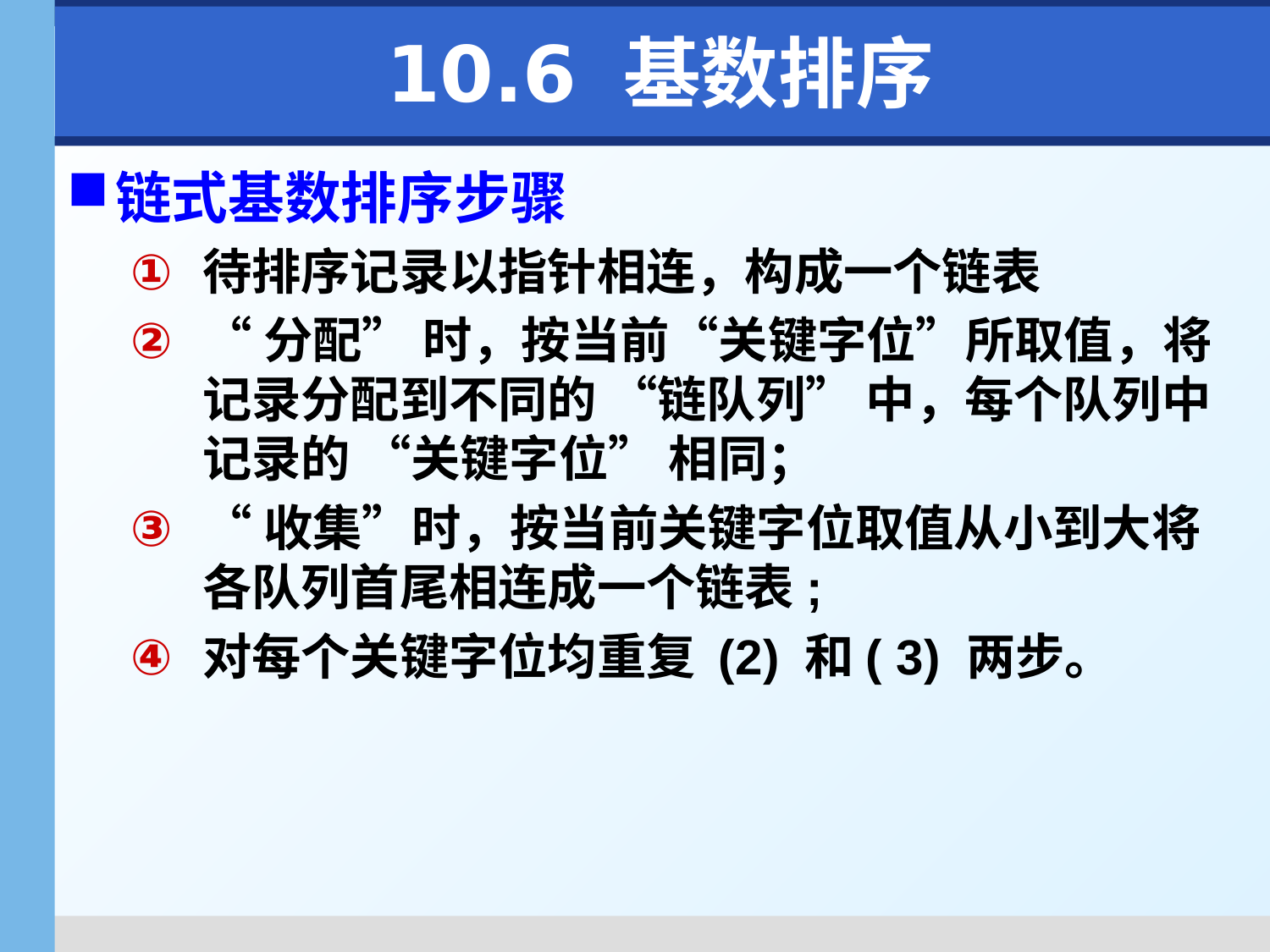

# 10.6 基数排序
链式基数排序步骤
待排序记录以指针相连，构成一个链表
“分配” 时，按当前“关键字位”所取值，将记录分配到不同的 “链队列” 中，每个队列中记录的 “关键字位” 相同；
“收集”时，按当前关键字位取值从小到大将各队列首尾相连成一个链表;
对每个关键字位均重复 (2) 和( 3) 两步。